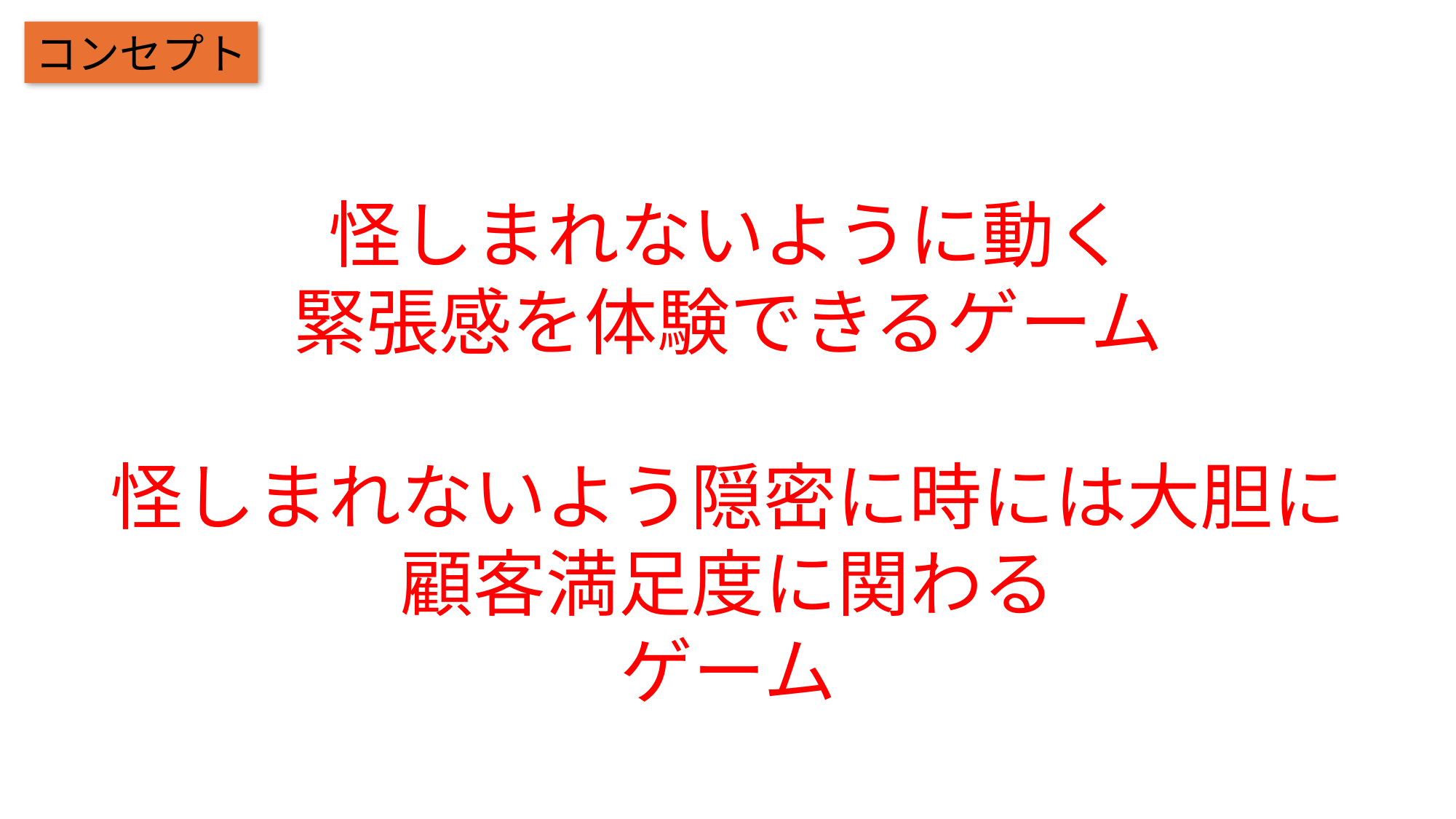

コンセプト
怪しまれないように動く
緊張感を体験できるゲーム

怪しまれないよう隠密に時には大胆に
顧客満足度に関わる
ゲーム